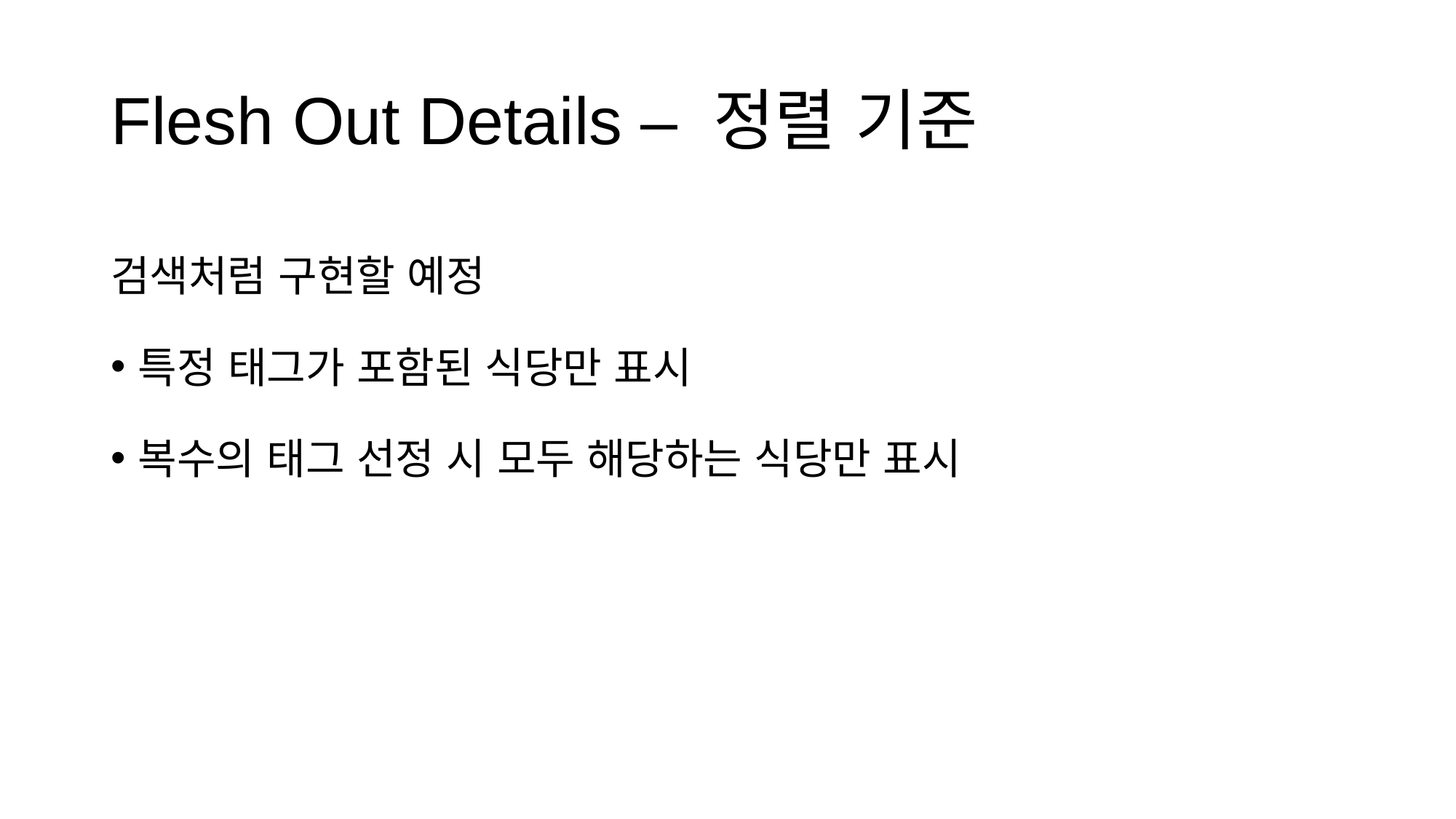

# Flesh Out Details – 정렬 기준
검색처럼 구현할 예정
특정 태그가 포함된 식당만 표시
복수의 태그 선정 시 모두 해당하는 식당만 표시